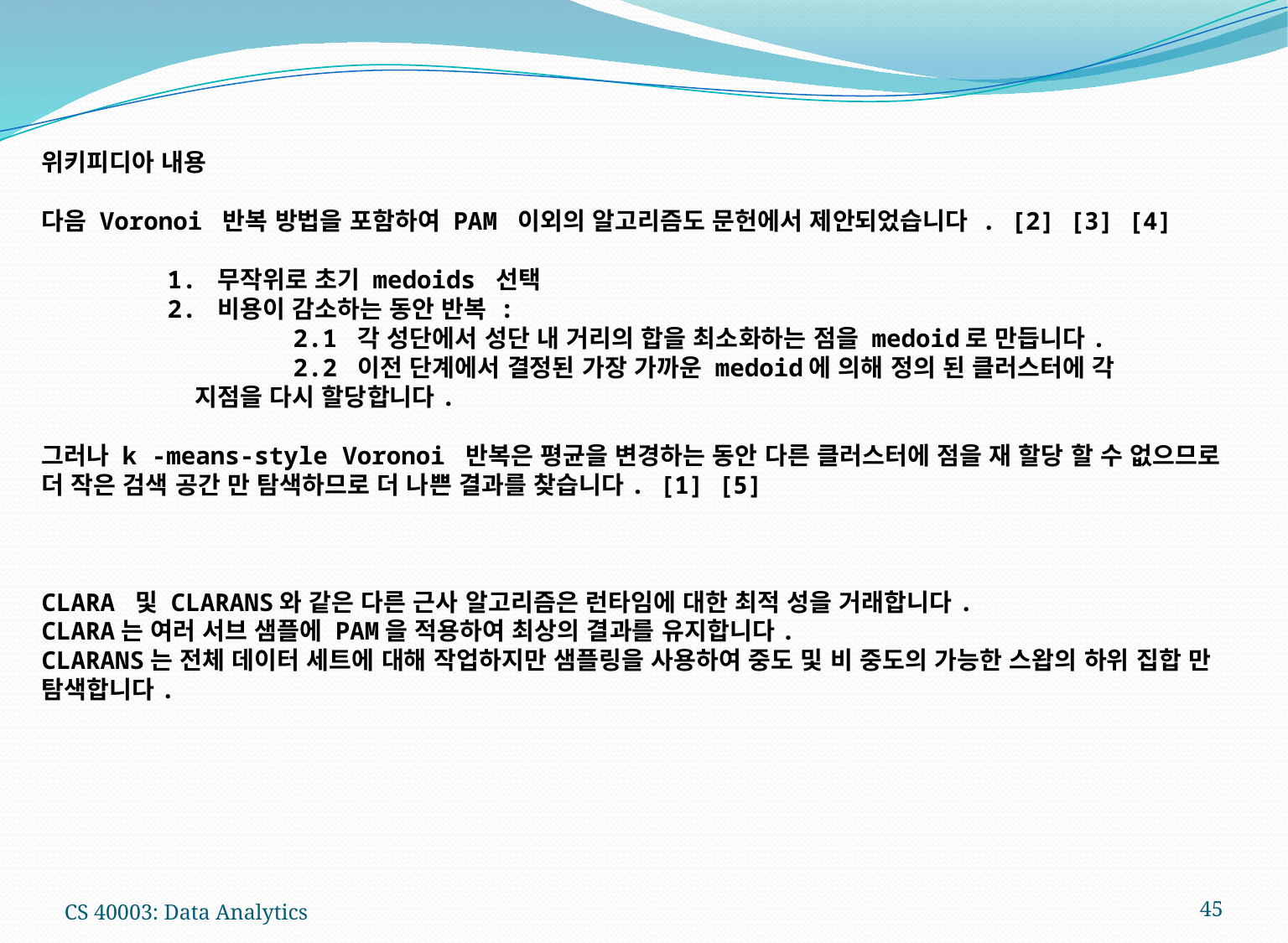

위키피디아 내용

다음 Voronoi 반복 방법을 포함하여 PAM 이외의 알고리즘도 문헌에서 제안되었습니다 . [2] [3] [4]

	1. 무작위로 초기 medoids 선택
	2. 비용이 감소하는 동안 반복 :
		2.1 각 성단에서 성단 내 거리의 합을 최소화하는 점을 medoid로 만듭니다.
		2.2 이전 단계에서 결정된 가장 가까운 medoid에 의해 정의 된 클러스터에 각 		    지점을 다시 할당합니다.

그러나 k -means-style Voronoi 반복은 평균을 변경하는 동안 다른 클러스터에 점을 재 할당 할 수 없으므로 더 작은 검색 공간 만 탐색하므로 더 나쁜 결과를 찾습니다. [1] [5]

CLARA 및 CLARANS와 같은 다른 근사 알고리즘은 런타임에 대한 최적 성을 거래합니다.
CLARA는 여러 서브 샘플에 PAM을 적용하여 최상의 결과를 유지합니다.
CLARANS는 전체 데이터 세트에 대해 작업하지만 샘플링을 사용하여 중도 및 비 중도의 가능한 스왑의 하위 집합 만 탐색합니다.
CS 40003: Data Analytics
45